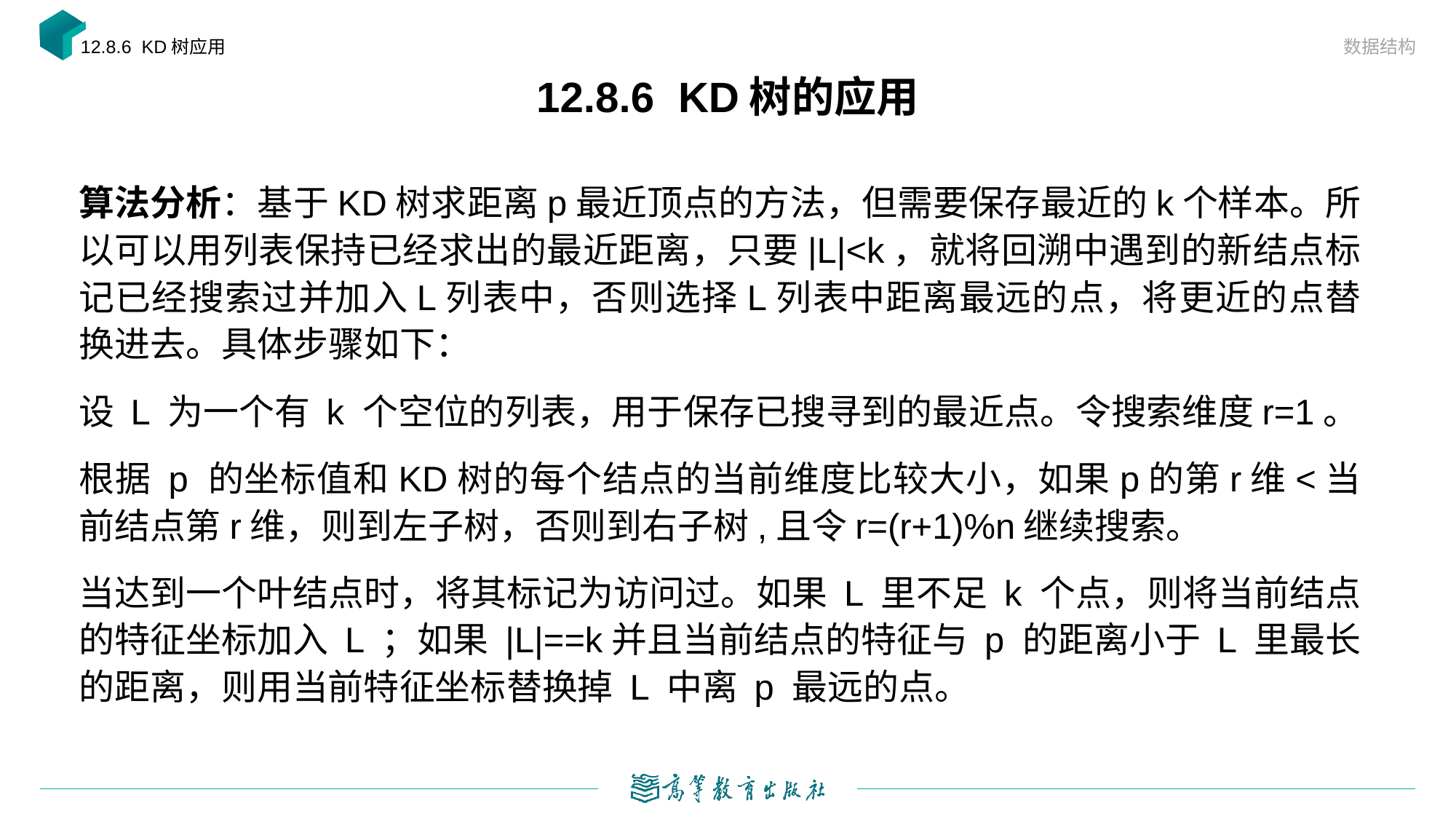

数据结构
12.8.6  KD树应用
# 12.8.6  KD树的应用
算法分析：基于KD树求距离p最近顶点的方法，但需要保存最近的k个样本。所以可以用列表保持已经求出的最近距离，只要|L|<k，就将回溯中遇到的新结点标记已经搜索过并加入L列表中，否则选择L列表中距离最远的点，将更近的点替换进去。具体步骤如下：
设 L 为一个有 k 个空位的列表，用于保存已搜寻到的最近点。令搜索维度r=1。
根据 p 的坐标值和KD树的每个结点的当前维度比较大小，如果p的第r维<当前结点第r维，则到左子树，否则到右子树,且令r=(r+1)%n继续搜索。
当达到一个叶结点时，将其标记为访问过。如果 L 里不足 k 个点，则将当前结点的特征坐标加入 L ；如果 |L|==k并且当前结点的特征与 p 的距离小于 L 里最长的距离，则用当前特征坐标替换掉 L 中离 p 最远的点。